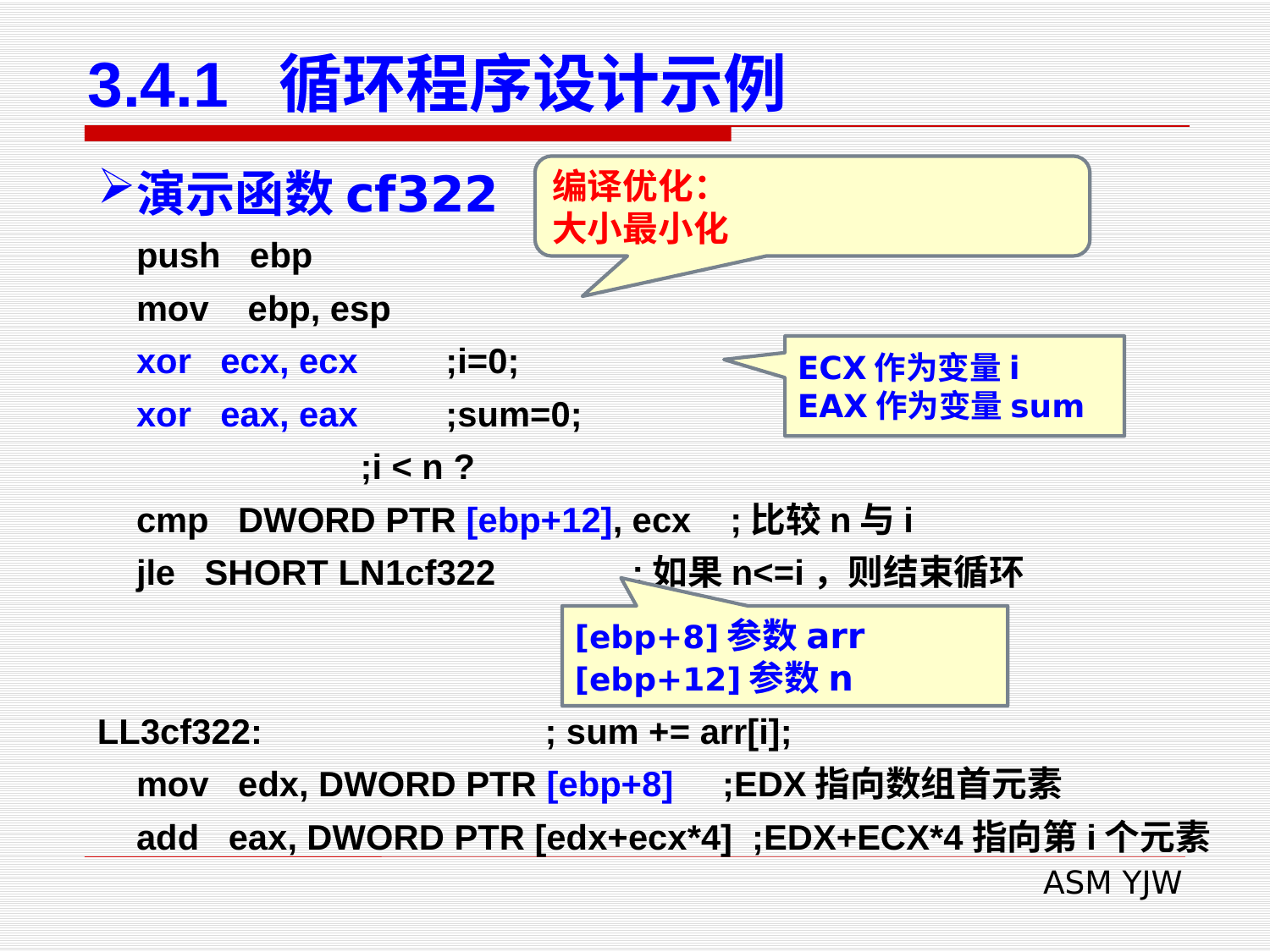

# 3.4.1  循环程序设计示例
演示函数cf322
编译优化：
大小最小化
    push   ebp
    mov    ebp, esp
    xor   ecx, ecx         ;i=0;
    xor   eax, eax         ;sum=0;
                           ;i < n ?
    cmp   DWORD PTR [ebp+12], ecx    ;比较n与i
    jle   SHORT LN1cf322              ;如果n<=i，则结束循环

LL3cf322:                             ; sum += arr[i];
    mov   edx, DWORD PTR [ebp+8]     ;EDX指向数组首元素
    add   eax, DWORD PTR [edx+ecx*4]  ;EDX+ECX*4指向第i个元素
ECX作为变量i
EAX作为变量sum
[ebp+8]参数arr
[ebp+12]参数n